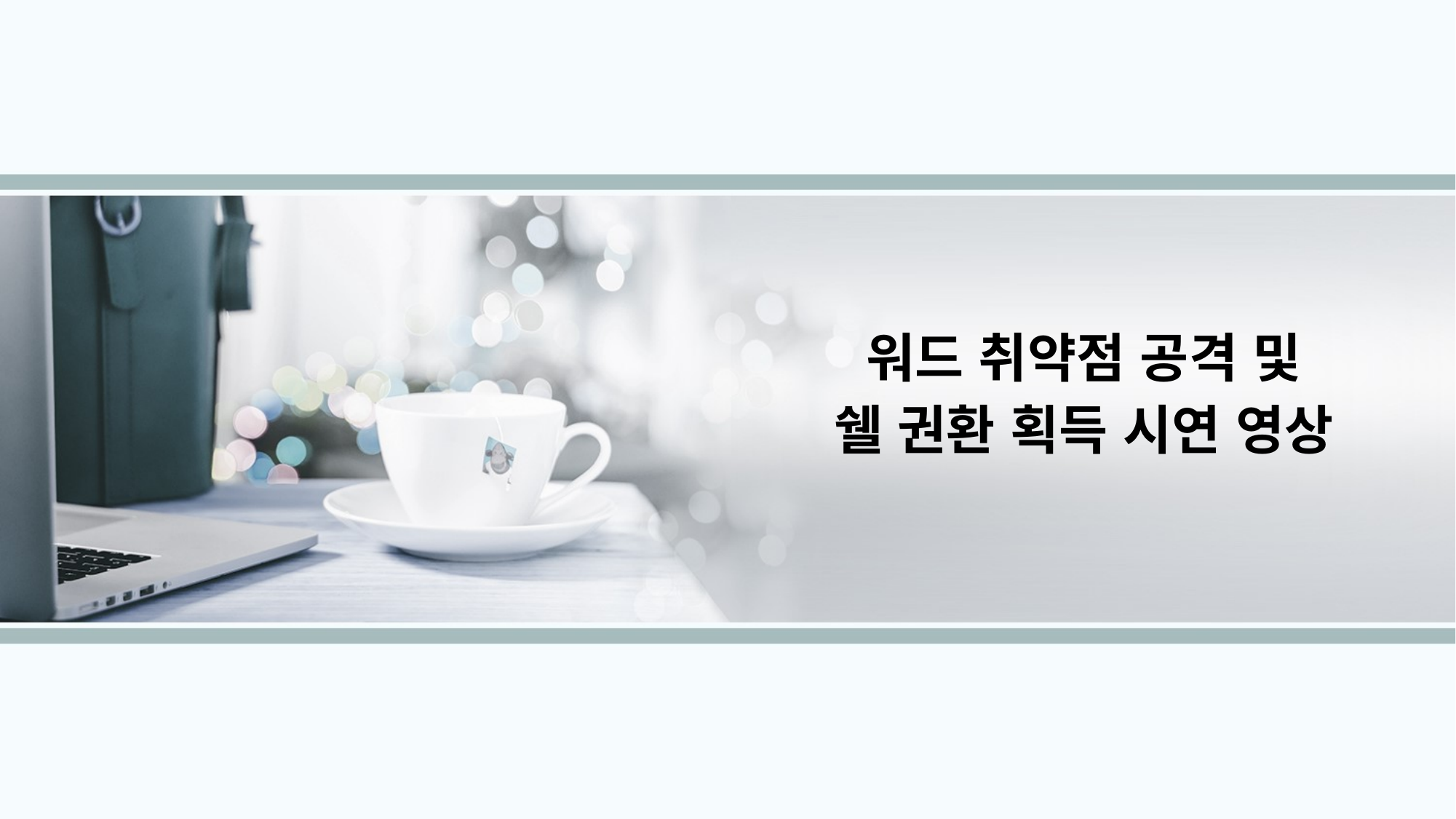

워드 취약점 공격 및
쉘 권환 획득 시연 영상